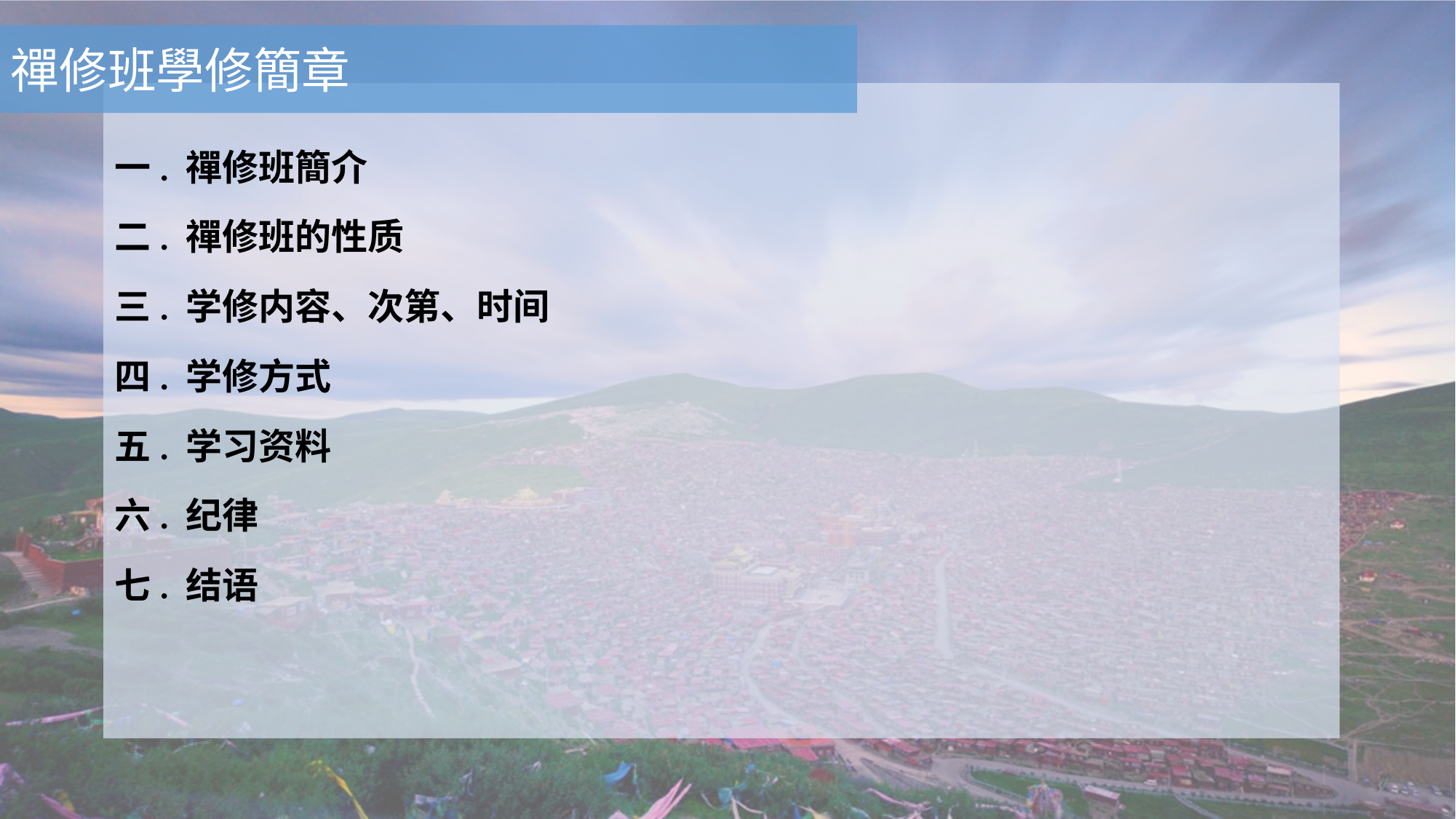

禪修班學修簡章

一. 禪修班簡介
二. 禪修班的性质
三. 学修内容、次第、时间
四. 学修方式
五. 学习资料
六. 纪律
七. 结语